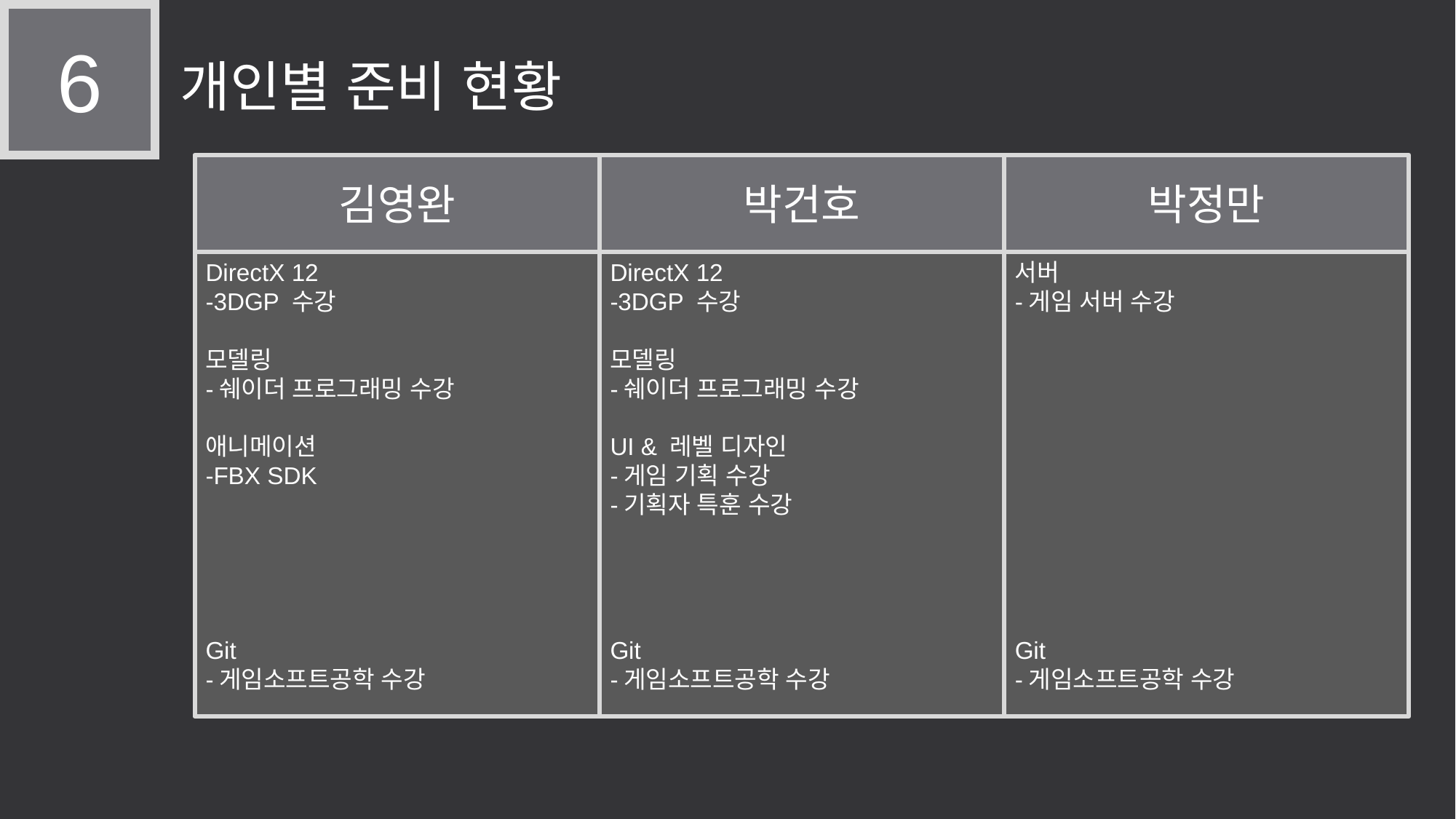

6
개인별 준비 현황
박정만
박건호
김영완
서버
-게임 서버 수강

Git
-게임소프트공학 수강
DirectX 12
-3DGP 수강

모델링
-쉐이더 프로그래밍 수강

UI & 레벨 디자인
-게임 기획 수강
-기획자 특훈 수강

Git
-게임소프트공학 수강
DirectX 12
-3DGP 수강

모델링
-쉐이더 프로그래밍 수강

애니메이션
-FBX SDK

Git
-게임소프트공학 수강